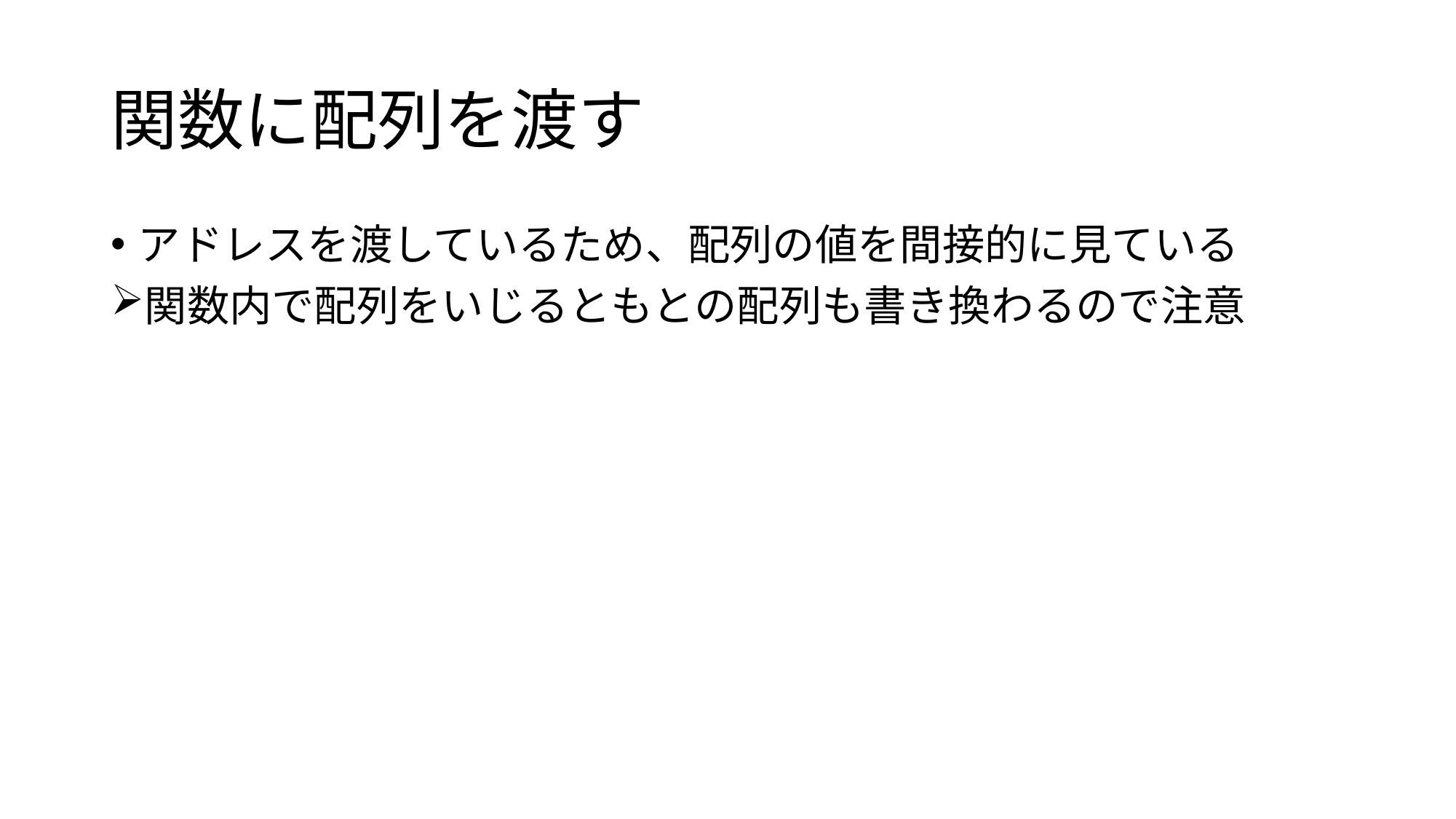

# 関数に配列を渡す
アドレスを渡しているため、配列の値を間接的に見ている
関数内で配列をいじるともとの配列も書き換わるので注意